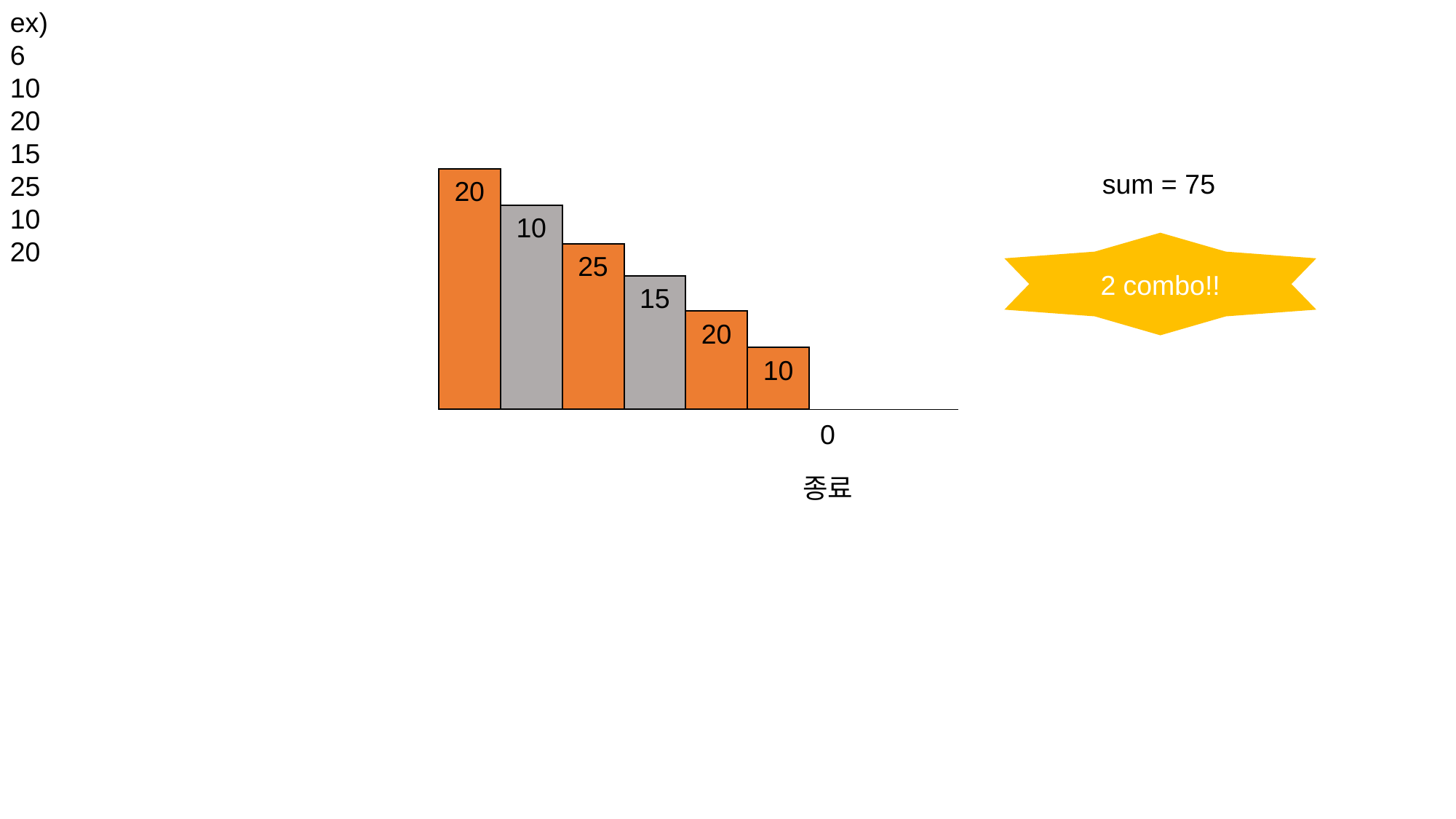

ex)
6
10
20
15
25
10
20
sum = 75
20
10
2 combo!!
25
15
20
10
0
종료